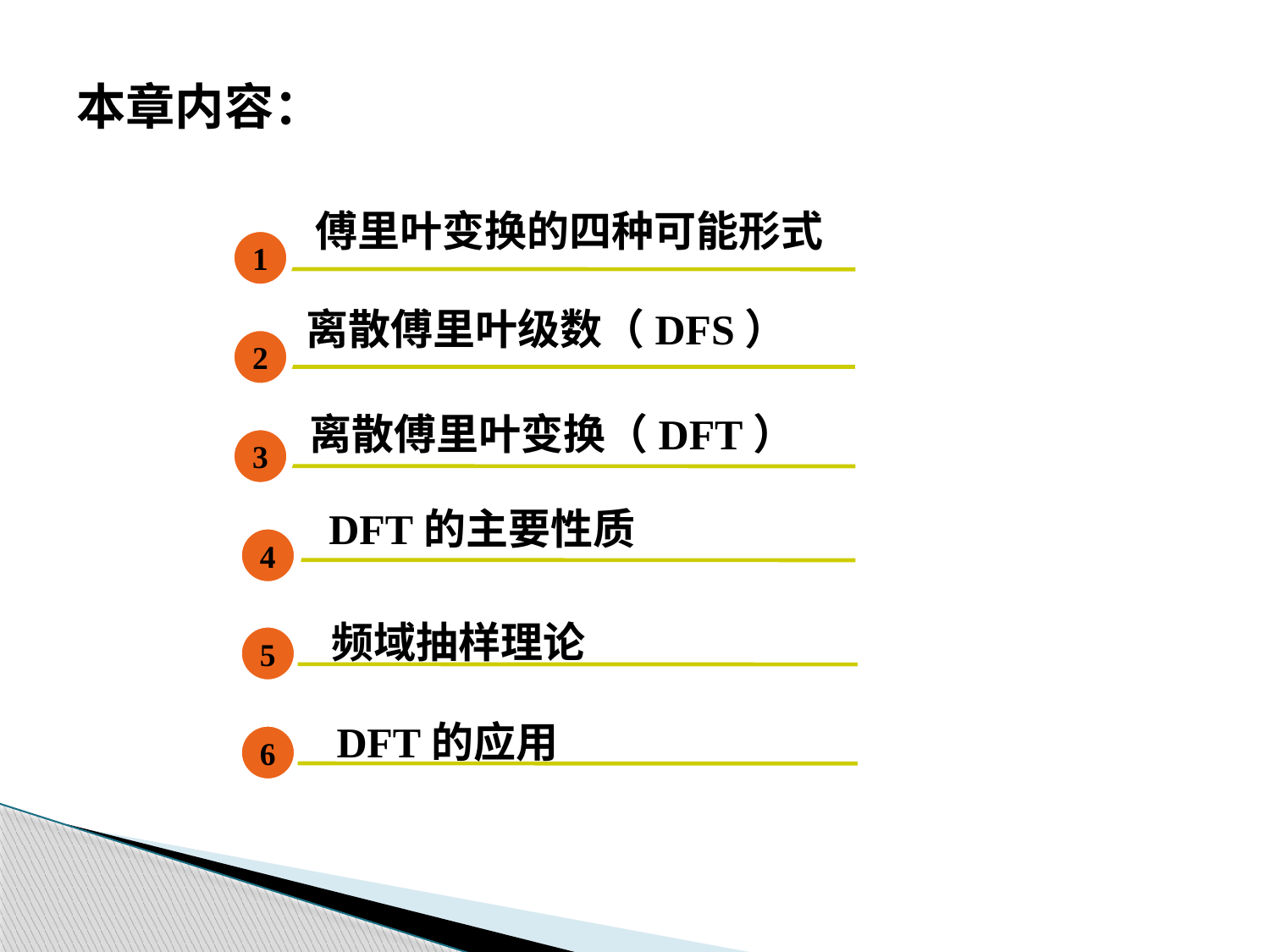

本章内容：
傅里叶变换的四种可能形式
1
2
3
4
离散傅里叶级数（DFS）
离散傅里叶变换（DFT）
DFT的主要性质
频域抽样理论
5
DFT的应用
6